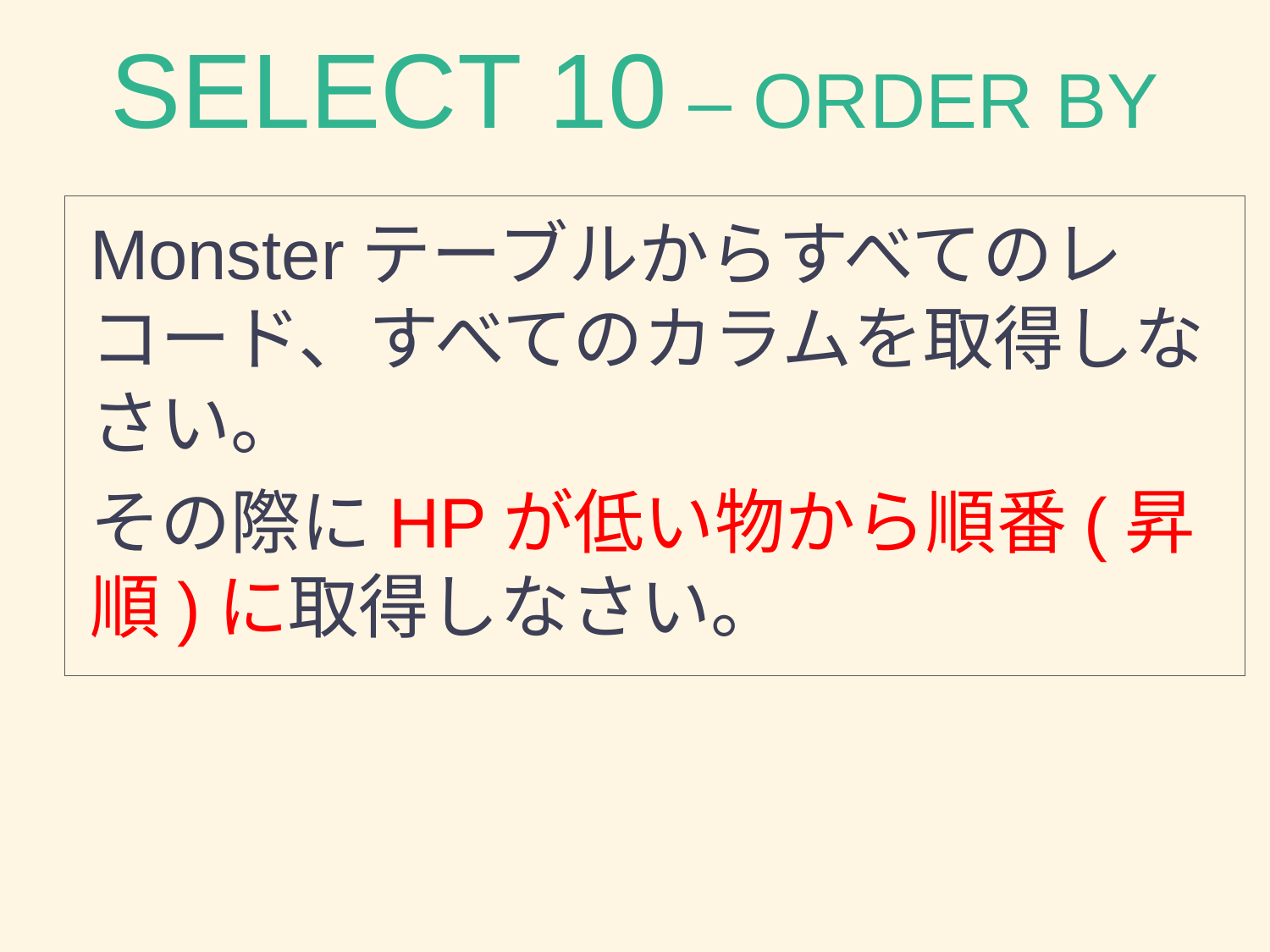

# SELECT 10 – ORDER BY
Monsterテーブルからすべてのレコード、すべてのカラムを取得しなさい。
その際にHPが低い物から順番(昇順)に取得しなさい。